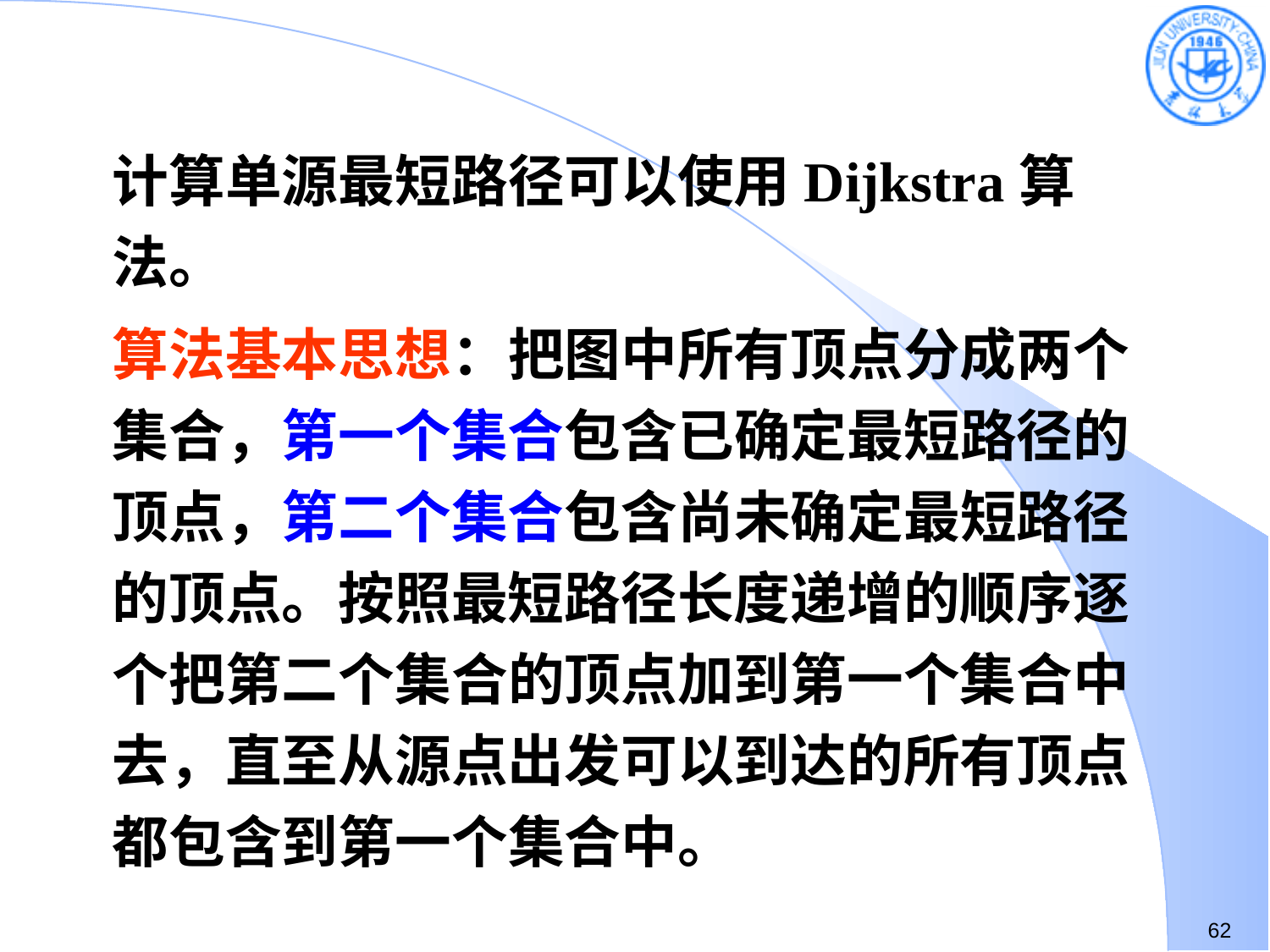

计算单源最短路径可以使用Dijkstra算法。
算法基本思想：把图中所有顶点分成两个集合，第一个集合包含已确定最短路径的顶点，第二个集合包含尚未确定最短路径的顶点。按照最短路径长度递增的顺序逐个把第二个集合的顶点加到第一个集合中去，直至从源点出发可以到达的所有顶点都包含到第一个集合中。